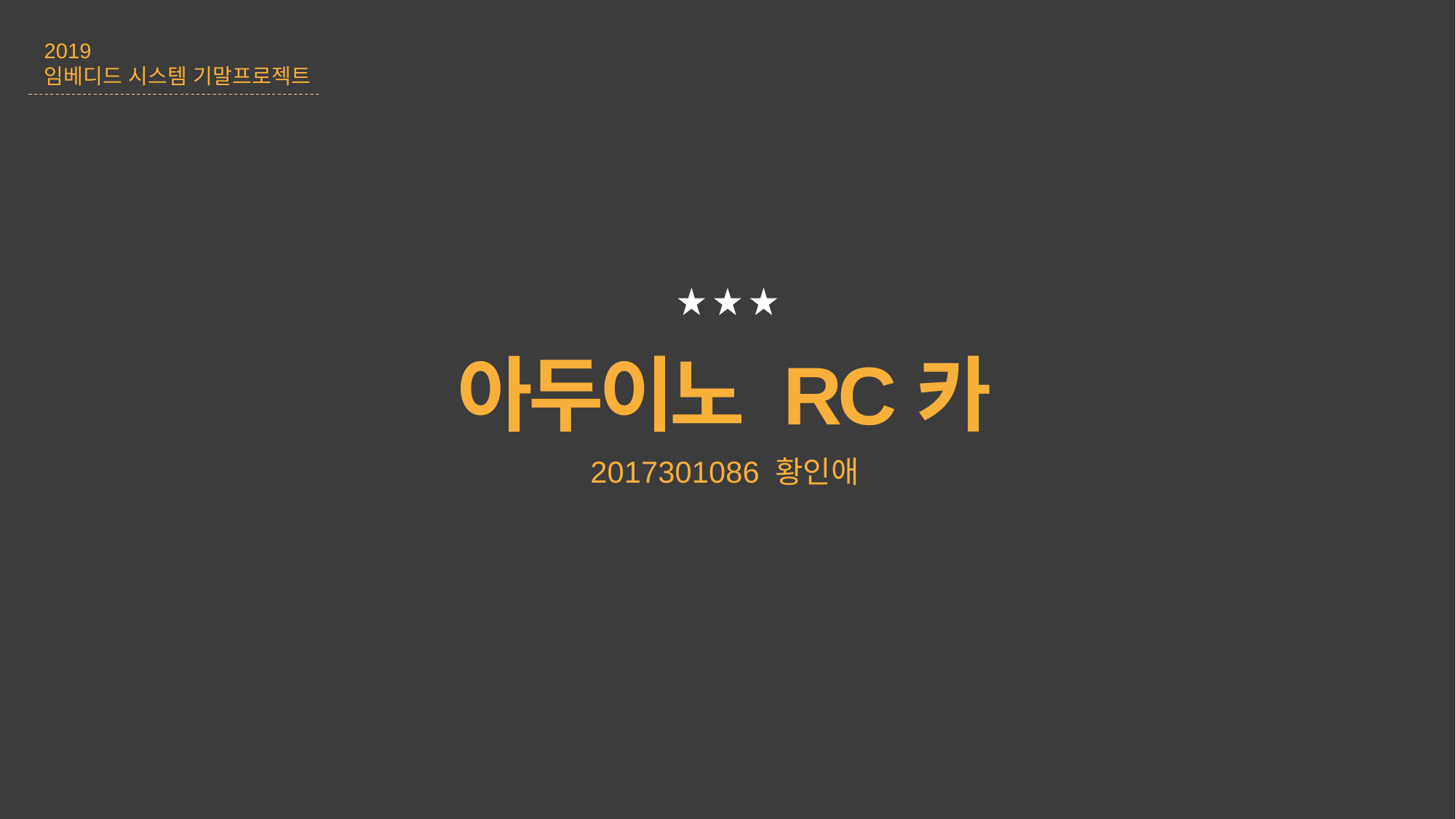

2019
임베디드 시스템 기말프로젝트

아두이노 RC카
2017301086 황인애